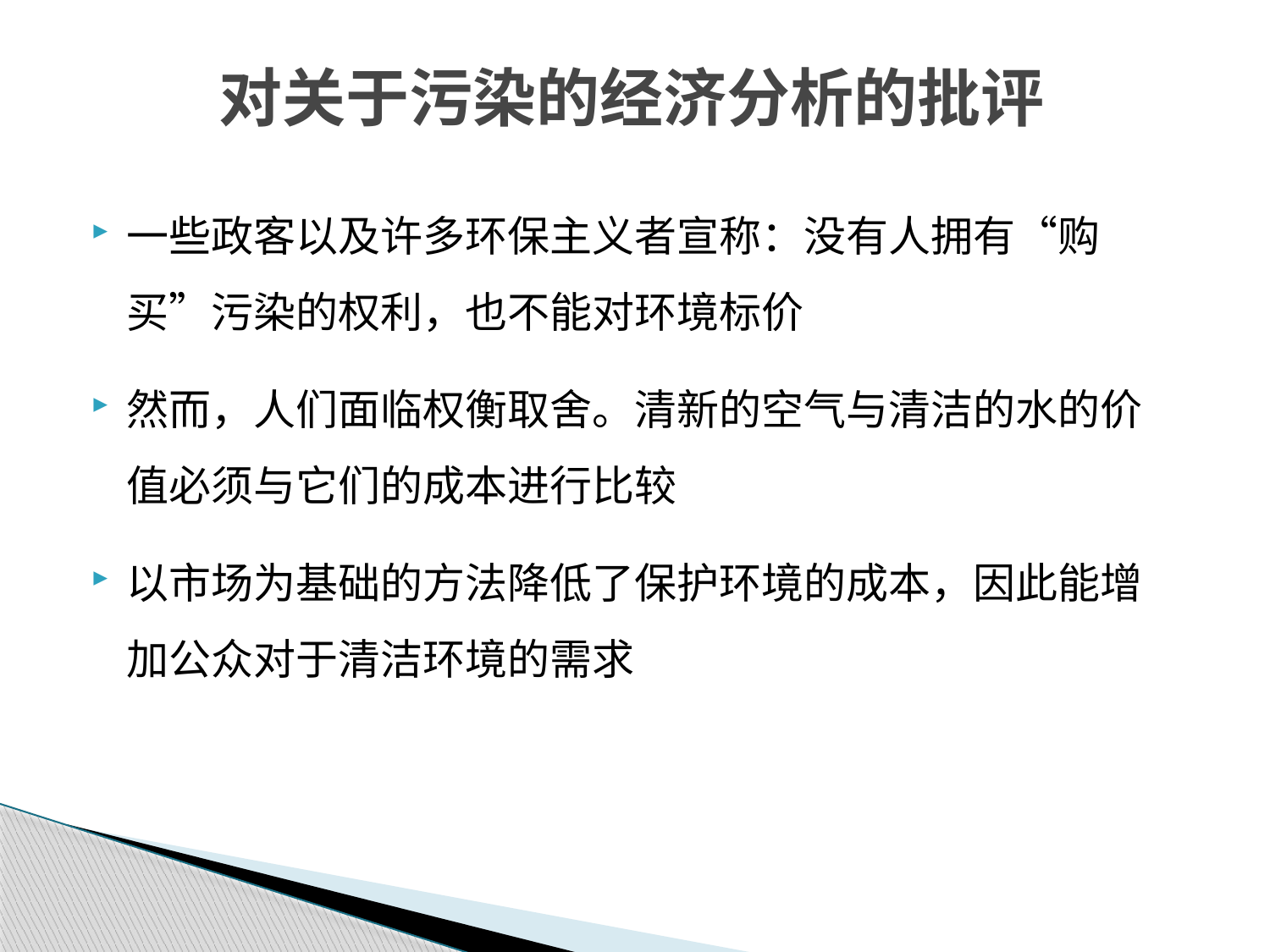

对关于污染的经济分析的批评
一些政客以及许多环保主义者宣称：没有人拥有“购买”污染的权利，也不能对环境标价
然而，人们面临权衡取舍。清新的空气与清洁的水的价值必须与它们的成本进行比较
以市场为基础的方法降低了保护环境的成本，因此能增加公众对于清洁环境的需求